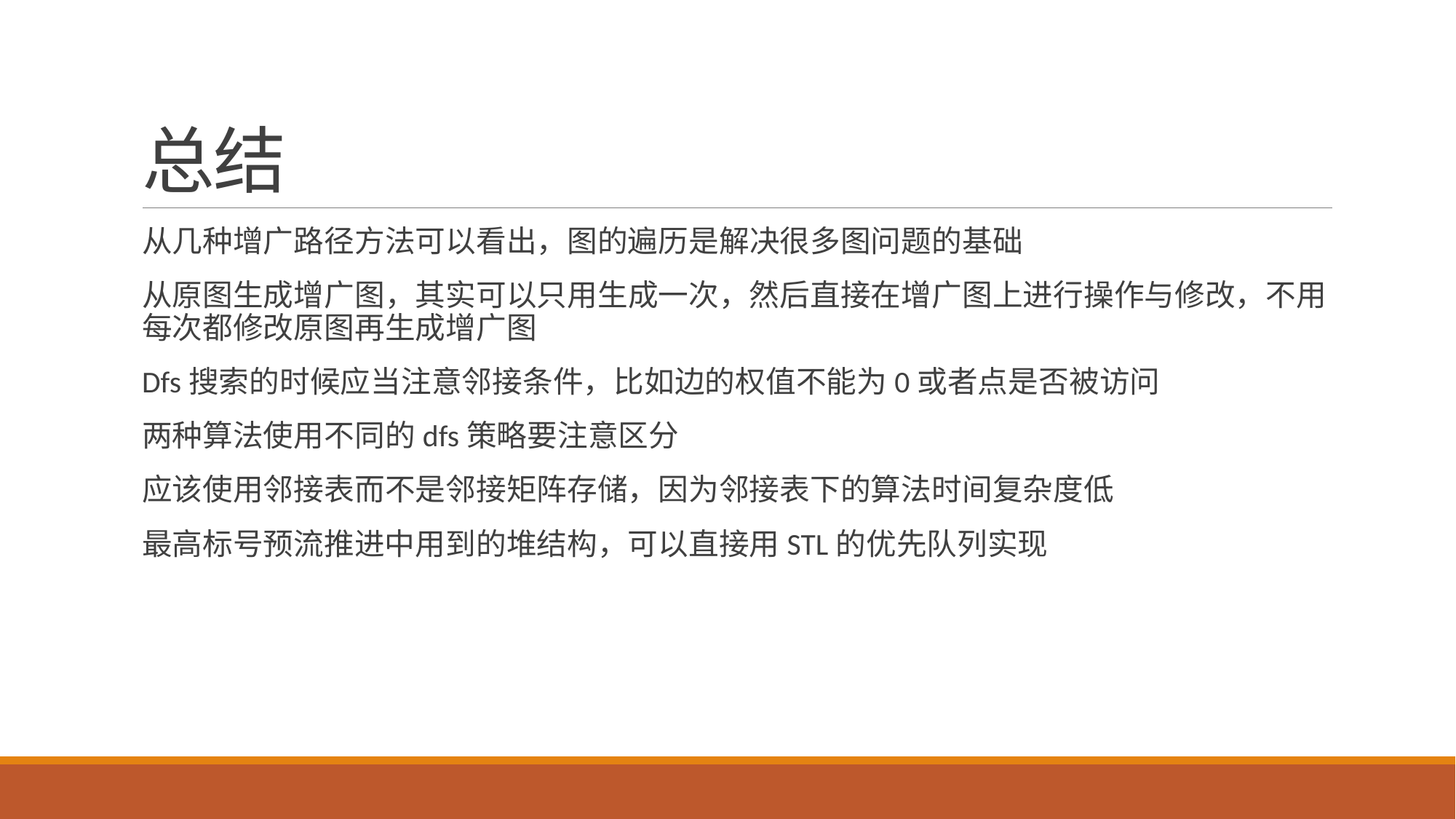

# 总结
从几种增广路径方法可以看出，图的遍历是解决很多图问题的基础
从原图生成增广图，其实可以只用生成一次，然后直接在增广图上进行操作与修改，不用每次都修改原图再生成增广图
Dfs搜索的时候应当注意邻接条件，比如边的权值不能为0或者点是否被访问
两种算法使用不同的dfs策略要注意区分
应该使用邻接表而不是邻接矩阵存储，因为邻接表下的算法时间复杂度低
最高标号预流推进中用到的堆结构，可以直接用STL的优先队列实现